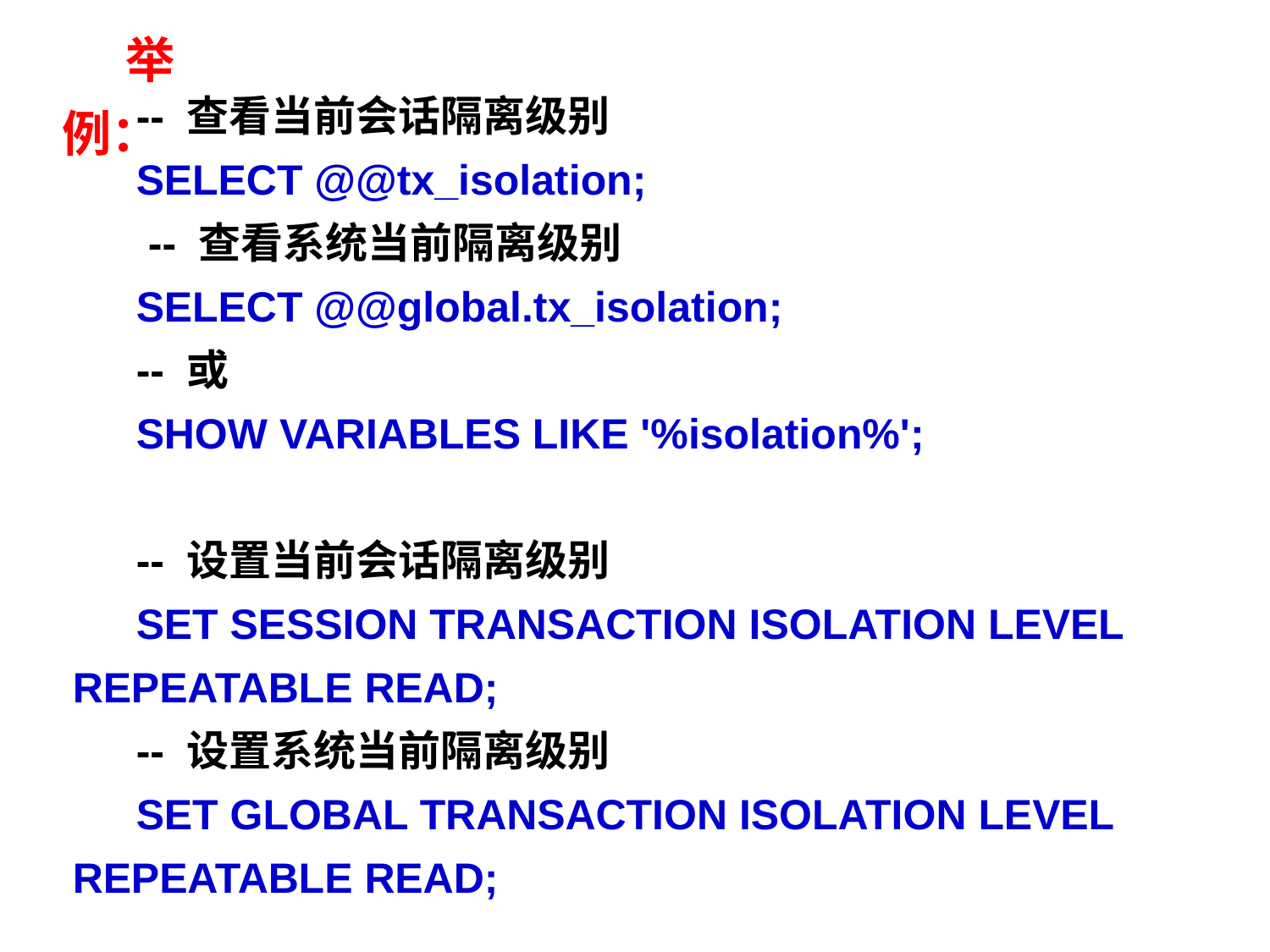

举例：
-- 查看当前会话隔离级别
SELECT @@tx_isolation;
 -- 查看系统当前隔离级别
SELECT @@global.tx_isolation;
-- 或
SHOW VARIABLES LIKE '%isolation%';

-- 设置当前会话隔离级别
SET SESSION TRANSACTION ISOLATION LEVEL REPEATABLE READ;
-- 设置系统当前隔离级别
SET GLOBAL TRANSACTION ISOLATION LEVEL REPEATABLE READ;